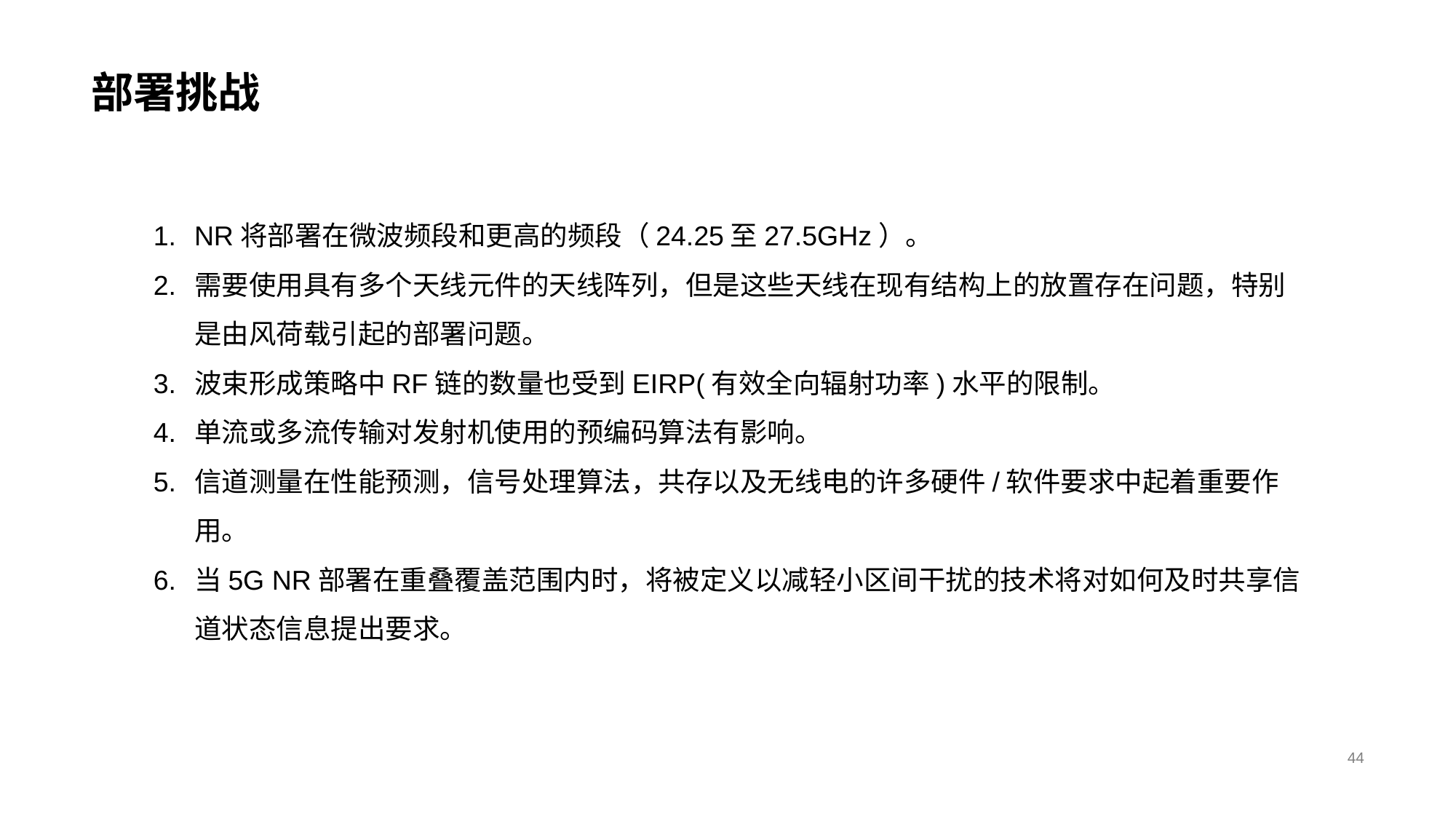

# 部署挑战
NR将部署在微波频段和更高的频段（24.25至27.5GHz）。
需要使用具有多个天线元件的天线阵列，但是这些天线在现有结构上的放置存在问题，特别是由风荷载引起的部署问题。
波束形成策略中RF链的数量也受到EIRP(有效全向辐射功率)水平的限制。
单流或多流传输对发射机使用的预编码算法有影响。
信道测量在性能预测，信号处理算法，共存以及无线电的许多硬件/软件要求中起着重要作用。
当5G NR部署在重叠覆盖范围内时，将被定义以减轻小区间干扰的技术将对如何及时共享信道状态信息提出要求。
44